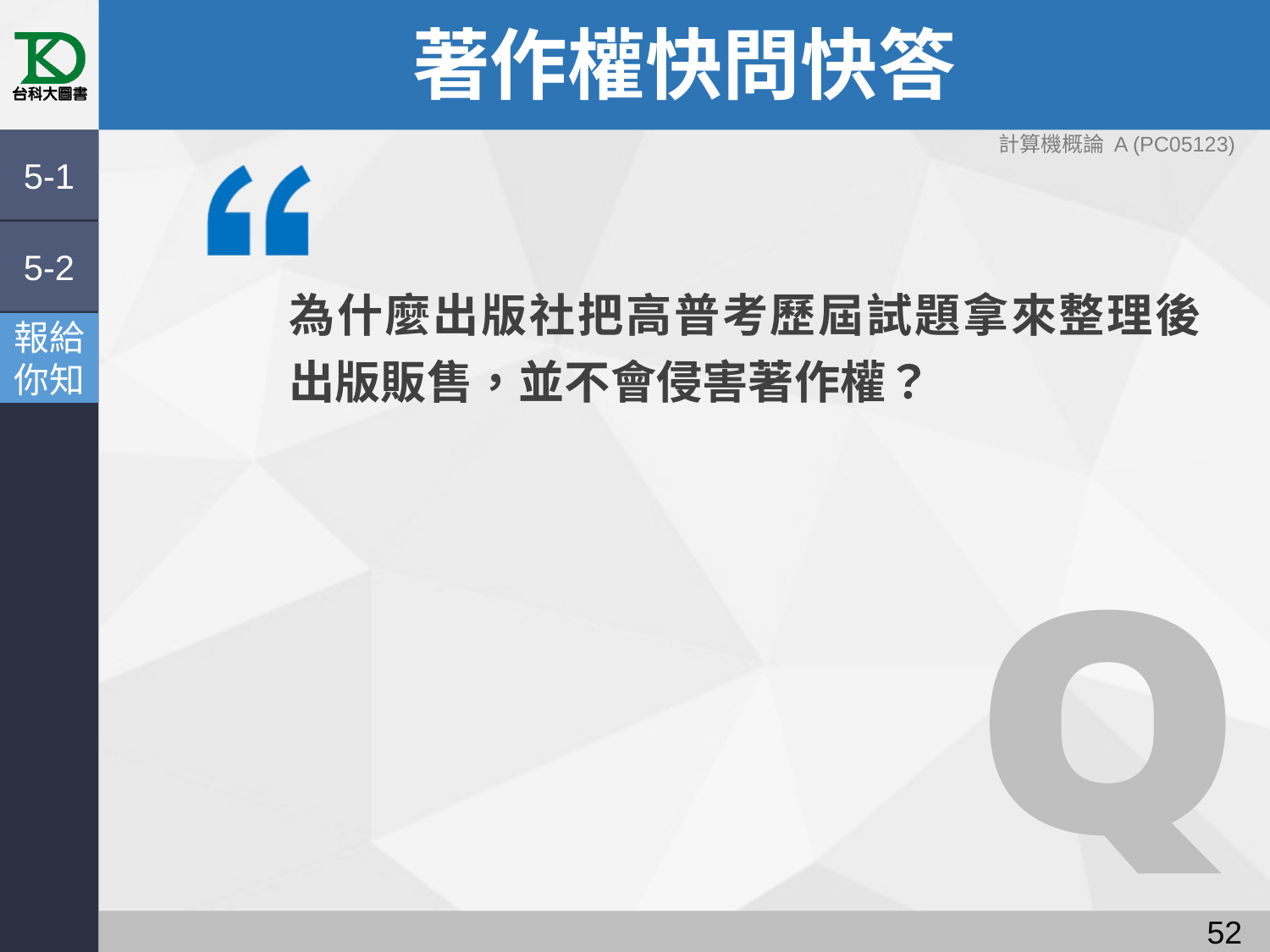

# 著作權快問快答
計算機概論 A (PC05123)
5-1
5-2
為什麼出版社把高普考歷屆試題拿來整理後出版販售，並不會侵害著作權？
報給
你知
Q
52